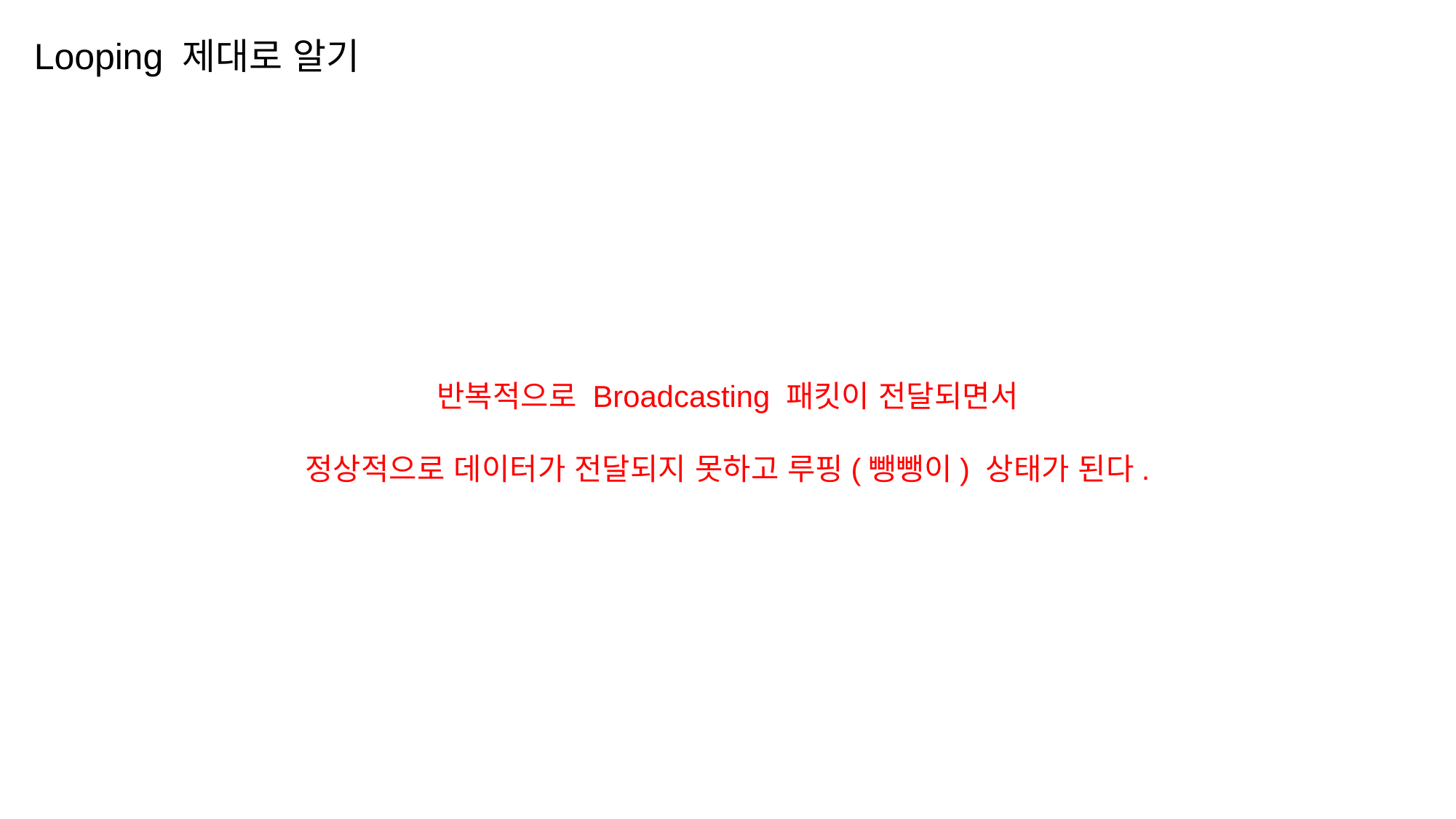

Looping 제대로 알기
반복적으로 Broadcasting 패킷이 전달되면서
정상적으로 데이터가 전달되지 못하고 루핑(뺑뺑이) 상태가 된다.